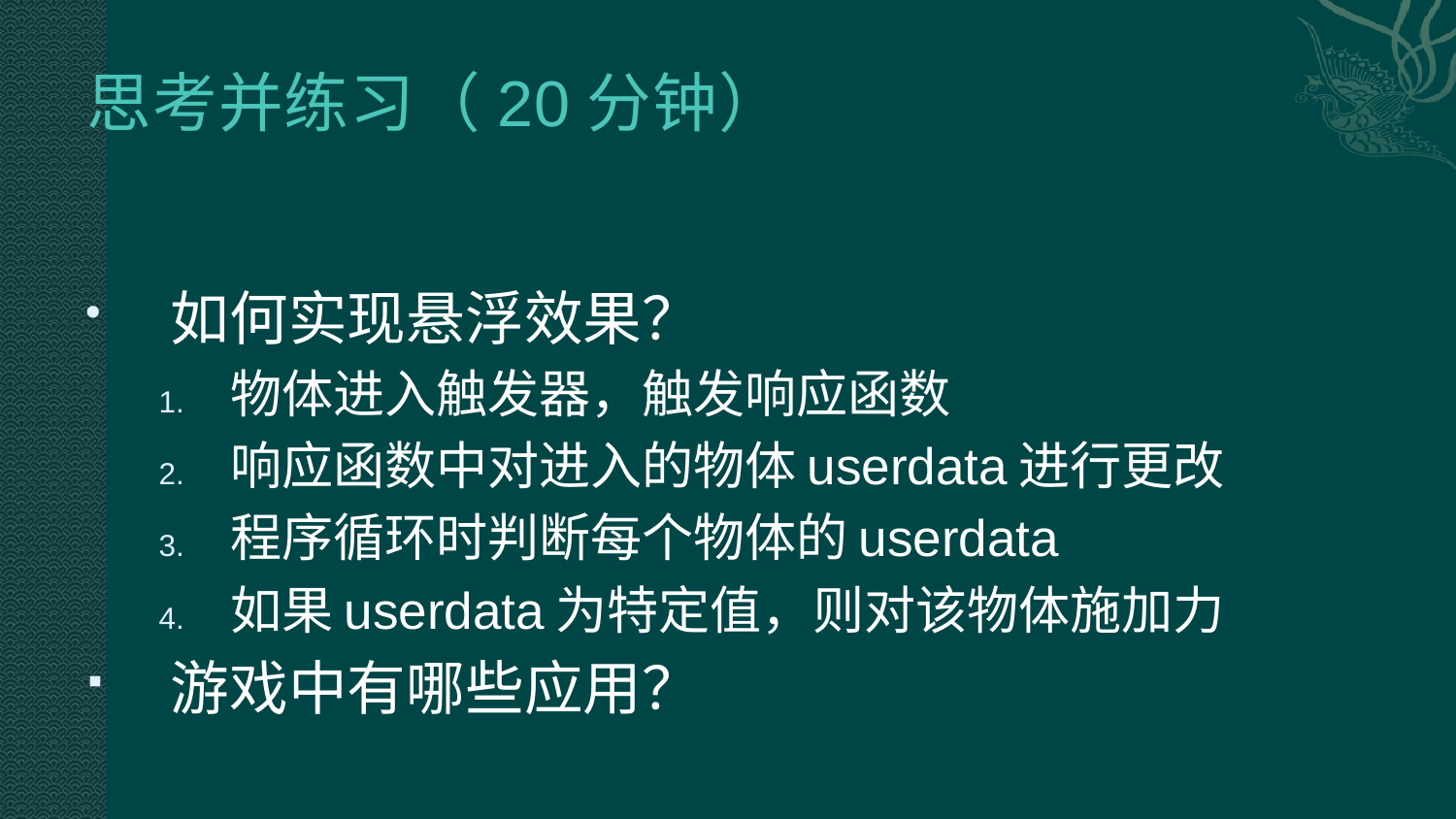

# 思考并练习（20分钟）

如何实现悬浮效果？
物体进入触发器，触发响应函数
响应函数中对进入的物体userdata进行更改
程序循环时判断每个物体的userdata
如果userdata为特定值，则对该物体施加力
游戏中有哪些应用？